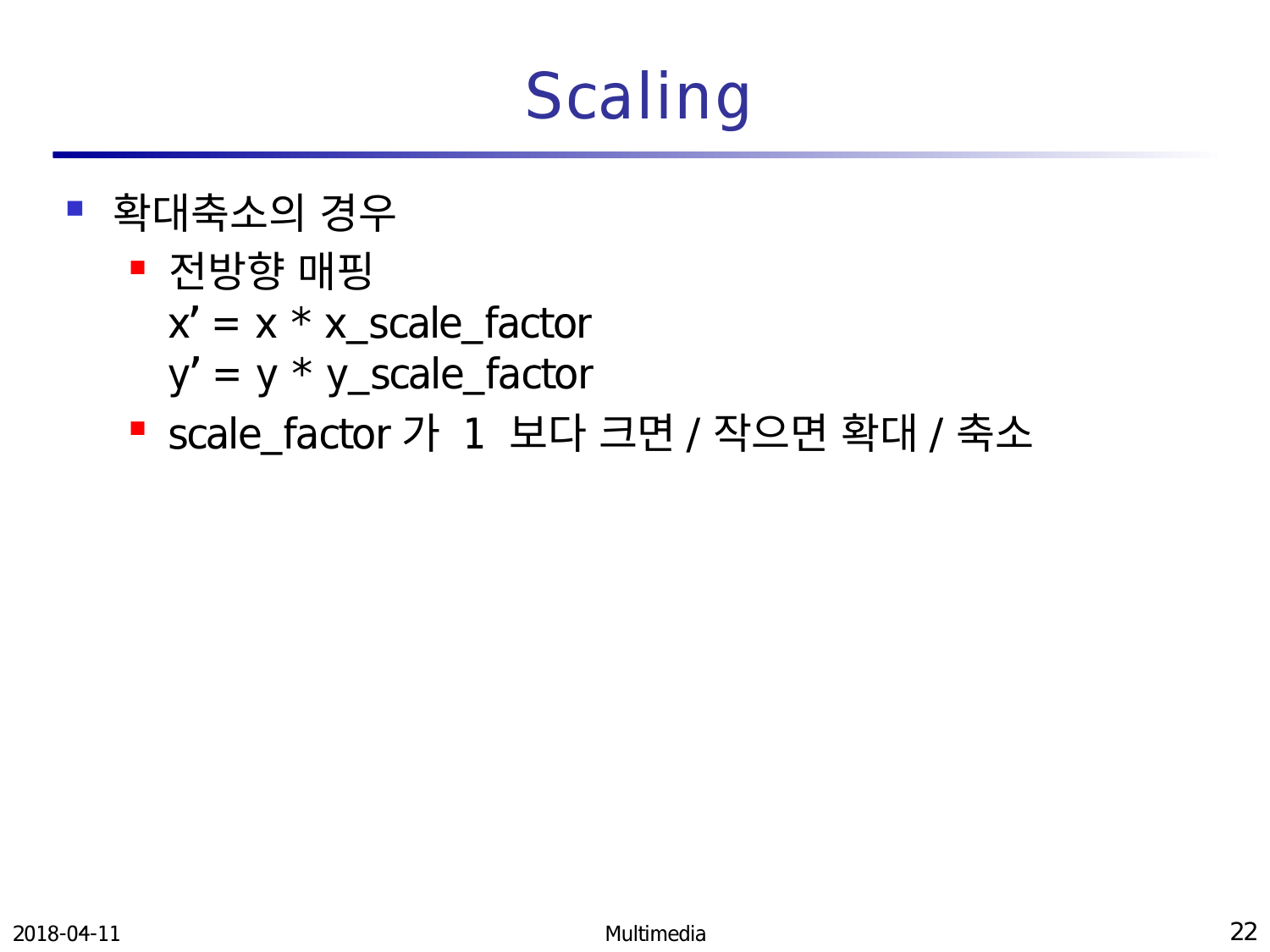

# Scaling
확대축소의 경우
전방향 매핑
x’ = x * x_scale_factor
y’ = y * y_scale_factor
scale_factor가 1 보다 크면/작으면 확대/축소

2018-04-11
Multimedia
22